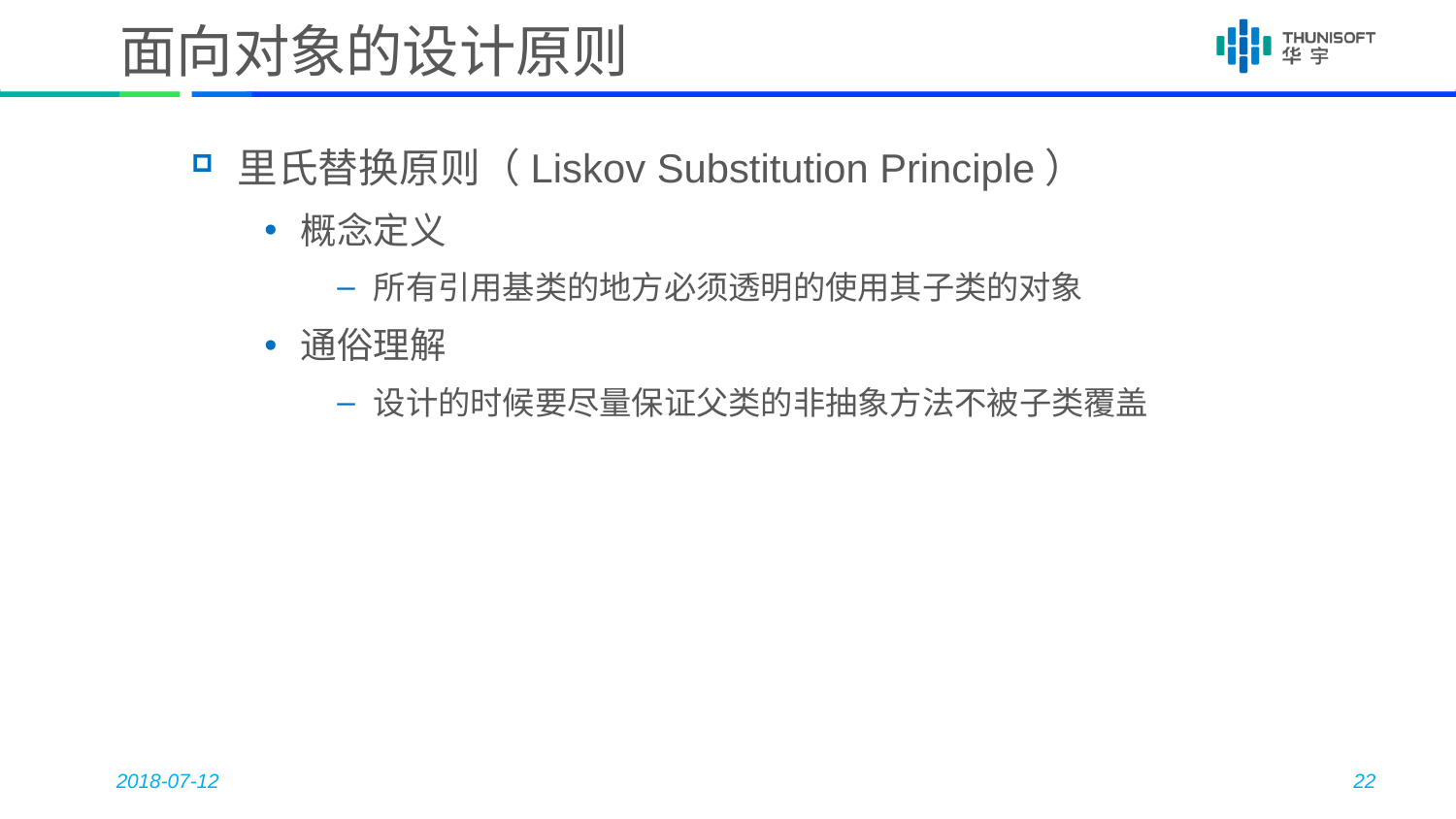

# 面向对象的设计原则
里氏替换原则（Liskov Substitution Principle）
概念定义
所有引用基类的地方必须透明的使用其子类的对象
通俗理解
设计的时候要尽量保证父类的非抽象方法不被子类覆盖

2018-07-12
22